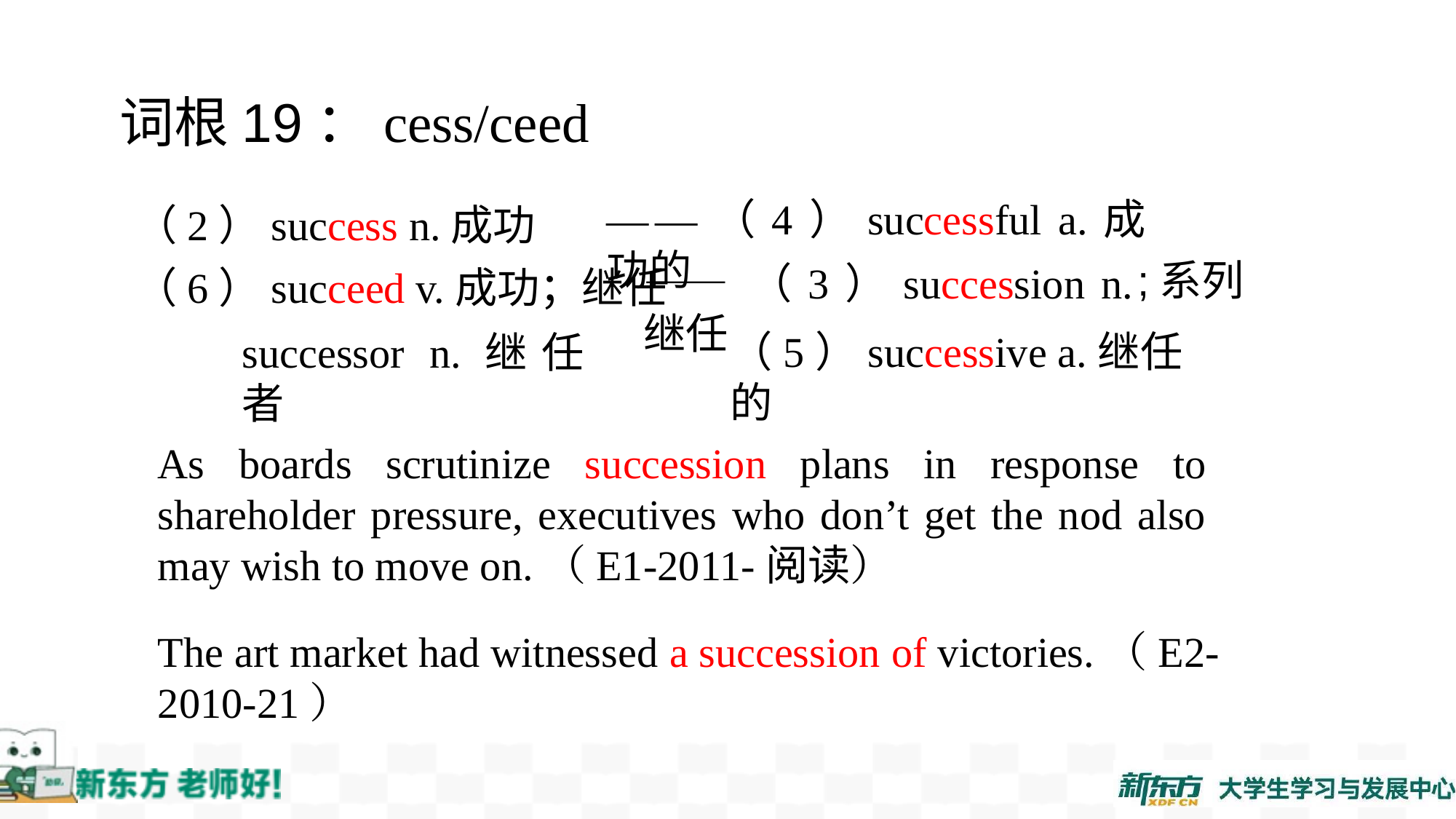

词根19：cess/ceed
——（4）successful a.成功的
（2）success n.成功
;系列
——（3）succession n.继任
（6）succeed v.成功；继任

（5）successive a.继任的
successor n.继任者
As boards scrutinize succession plans in response to shareholder pressure, executives who don’t get the nod also may wish to move on.（E1-2011-阅读）
The art market had witnessed a succession of victories.（E2-2010-21）